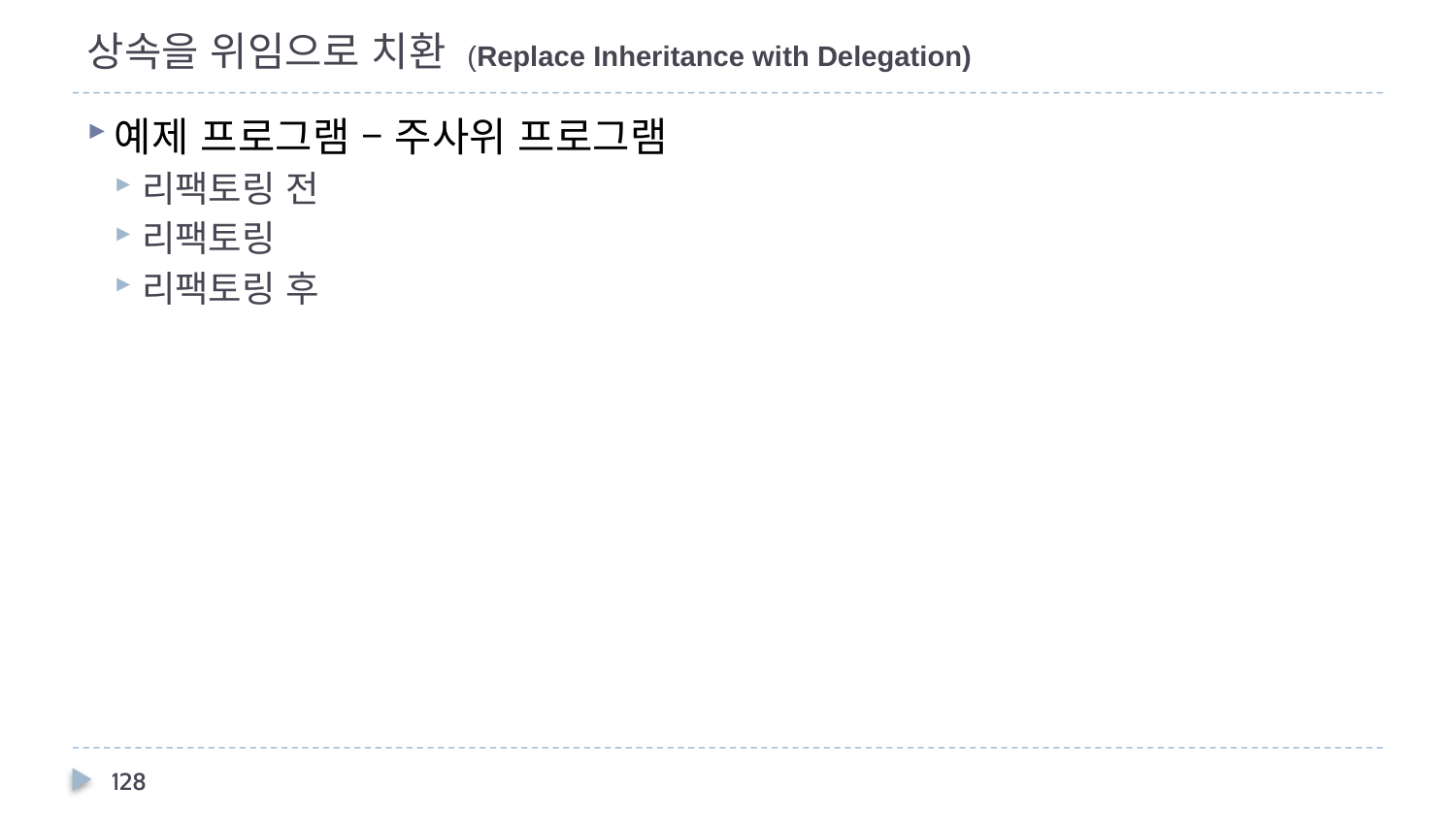

# 상속을 위임으로 치환 (Replace Inheritance with Delegation)
예제 프로그램 – 주사위 프로그램
리팩토링 전
리팩토링
리팩토링 후
128